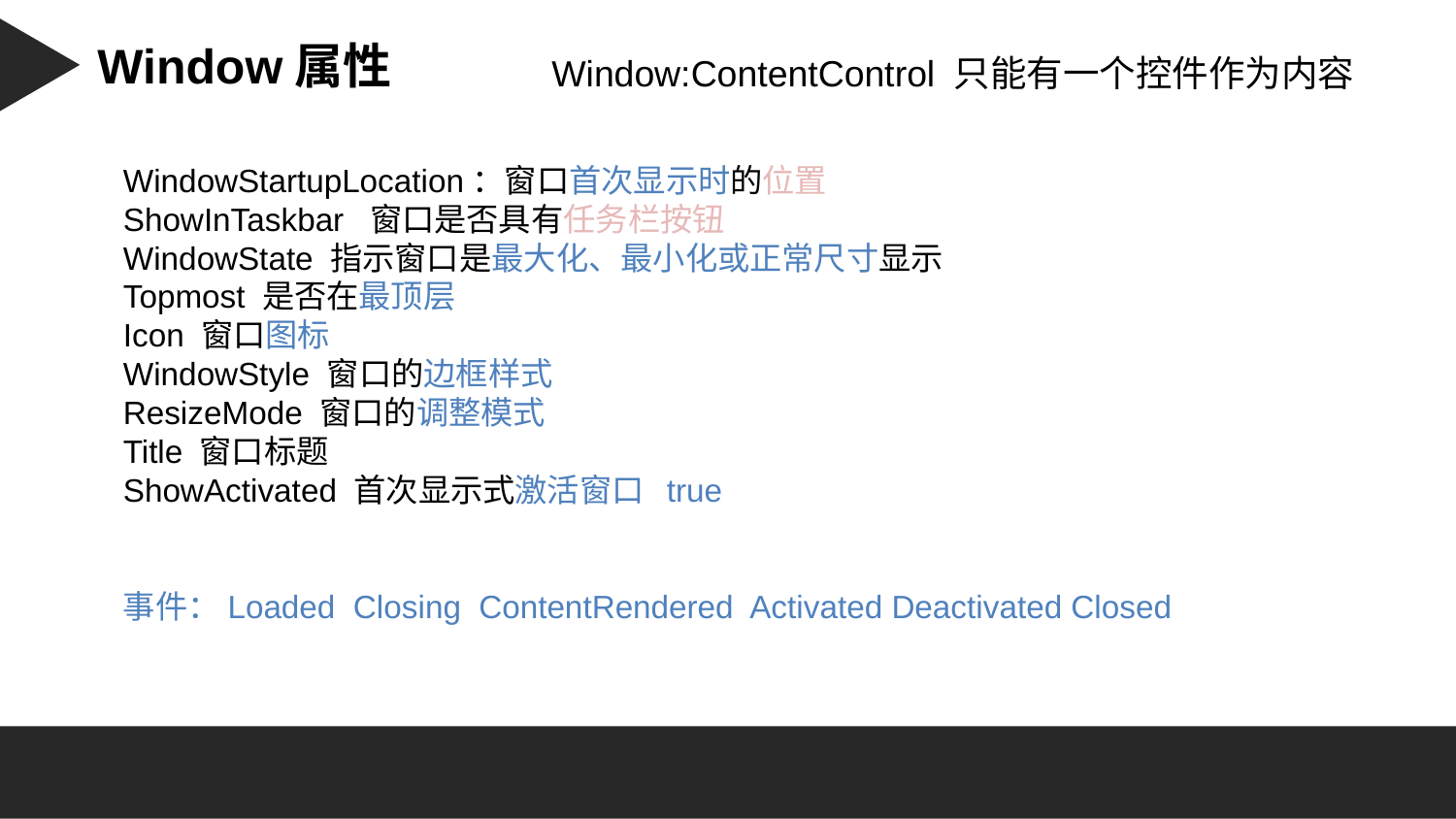

Character 字符串：

Window属性
Window:ContentControl 只能有一个控件作为内容
WindowStartupLocation：窗口首次显示时的位置
ShowInTaskbar  窗口是否具有任务栏按钮
WindowState 指示窗口是最大化、最小化或正常尺寸显示
Topmost 是否在最顶层
Icon 窗口图标
WindowStyle 窗口的边框样式
ResizeMode 窗口的调整模式
Title 窗口标题
ShowActivated 首次显示式激活窗口  true

事件：Loaded  Closing  ContentRendered  Activated Deactivated Closed